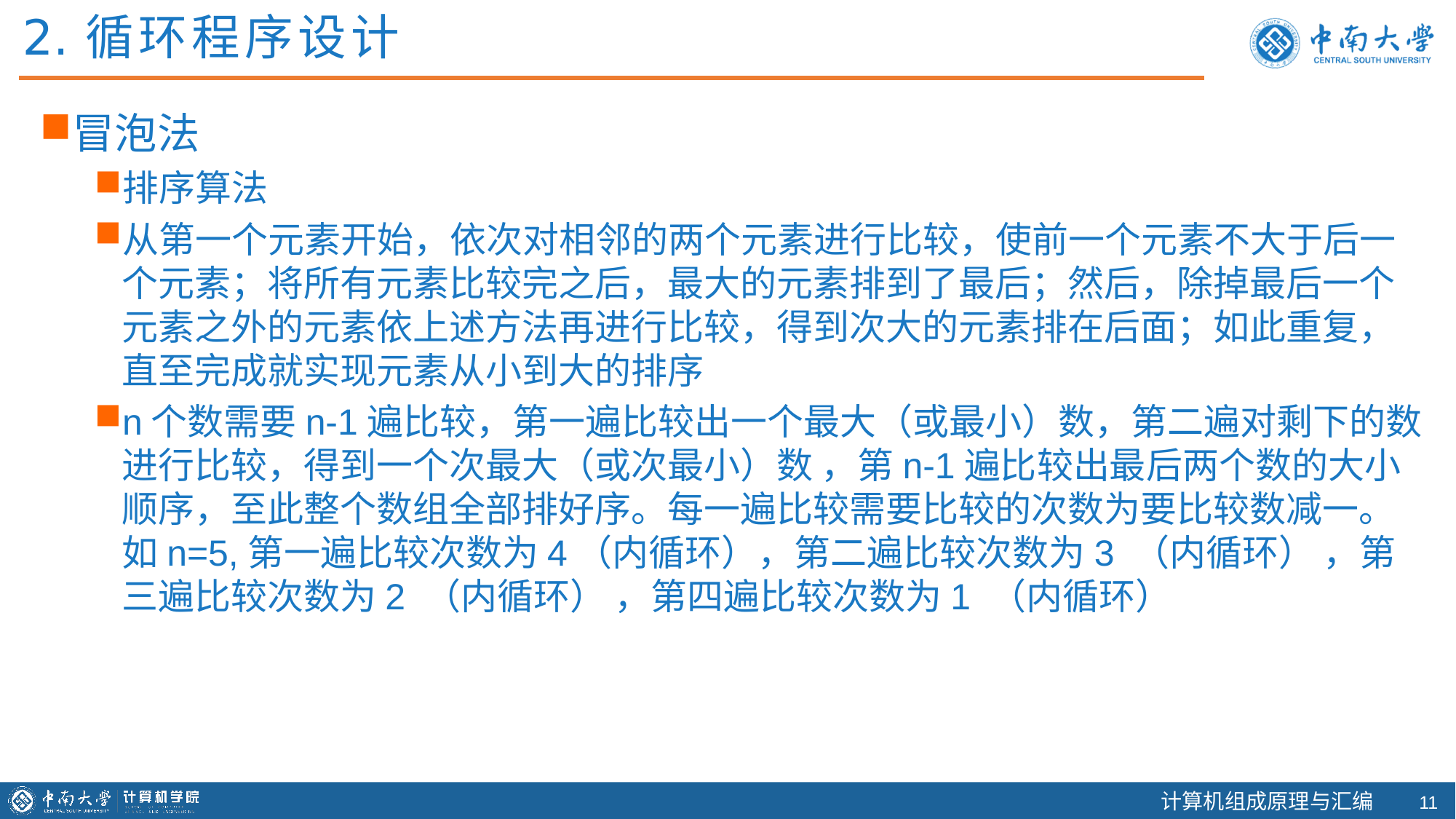

2.循环程序设计
冒泡法
排序算法
从第一个元素开始，依次对相邻的两个元素进行比较，使前一个元素不大于后一个元素；将所有元素比较完之后，最大的元素排到了最后；然后，除掉最后一个元素之外的元素依上述方法再进行比较，得到次大的元素排在后面；如此重复，直至完成就实现元素从小到大的排序
n个数需要n-1遍比较，第一遍比较出一个最大（或最小）数，第二遍对剩下的数进行比较，得到一个次最大（或次最小）数 ，第n-1遍比较出最后两个数的大小顺序，至此整个数组全部排好序。每一遍比较需要比较的次数为要比较数减一。如n=5,第一遍比较次数为4（内循环），第二遍比较次数为3 （内循环） ，第三遍比较次数为2 （内循环） ，第四遍比较次数为1 （内循环）
11